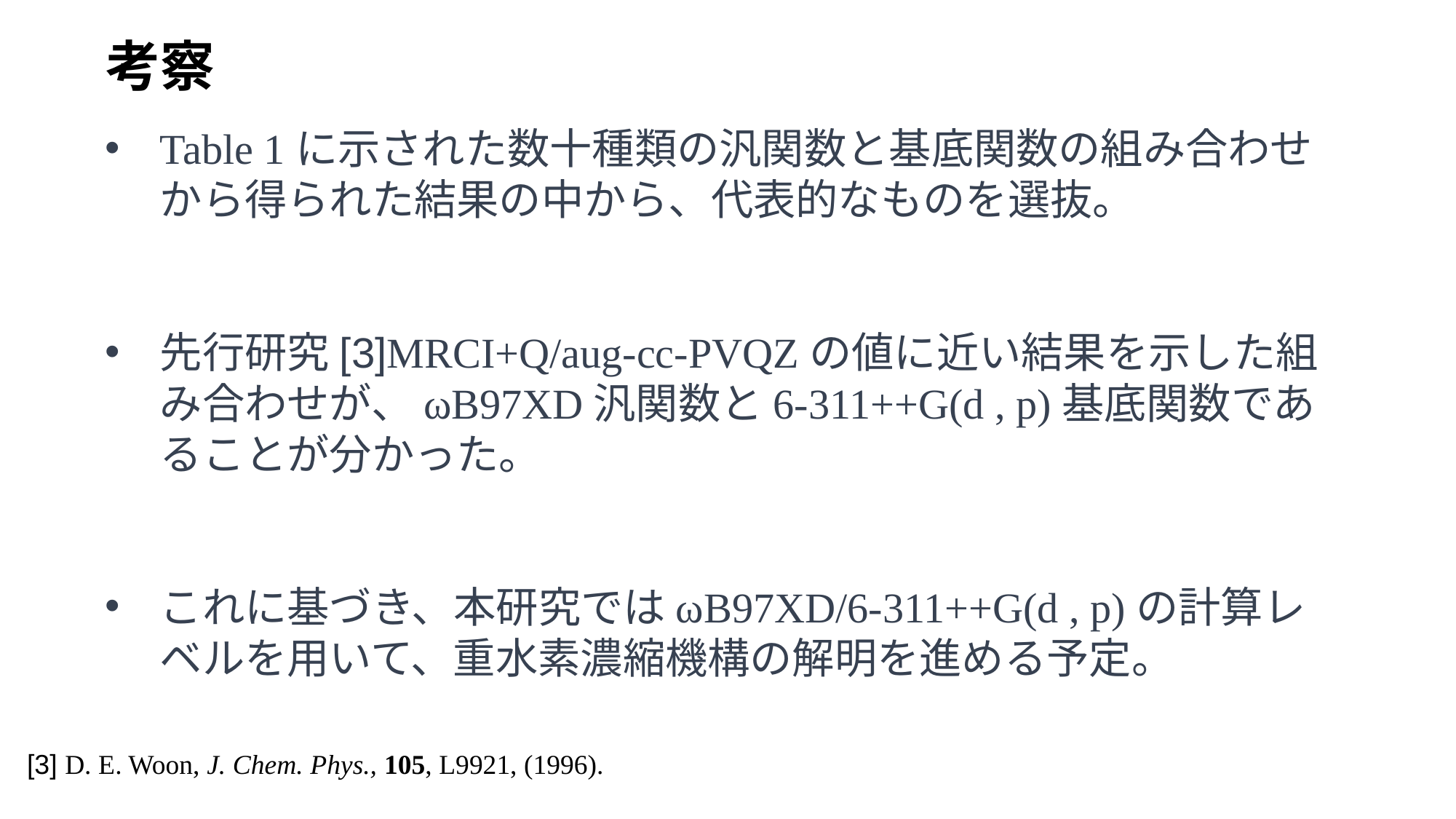

考察
Table 1に示された数十種類の汎関数と基底関数の組み合わせから得られた結果の中から、代表的なものを選抜。

先行研究[3]MRCI+Q/aug-cc-PVQZの値に近い結果を示した組み合わせが、ωB97XD汎関数と6-311++G(d , p)基底関数であることが分かった。

これに基づき、本研究ではωB97XD/6-311++G(d , p)の計算レベルを用いて、重水素濃縮機構の解明を進める予定。
[3] D. E. Woon, J. Chem. Phys., 105, L9921, (1996).